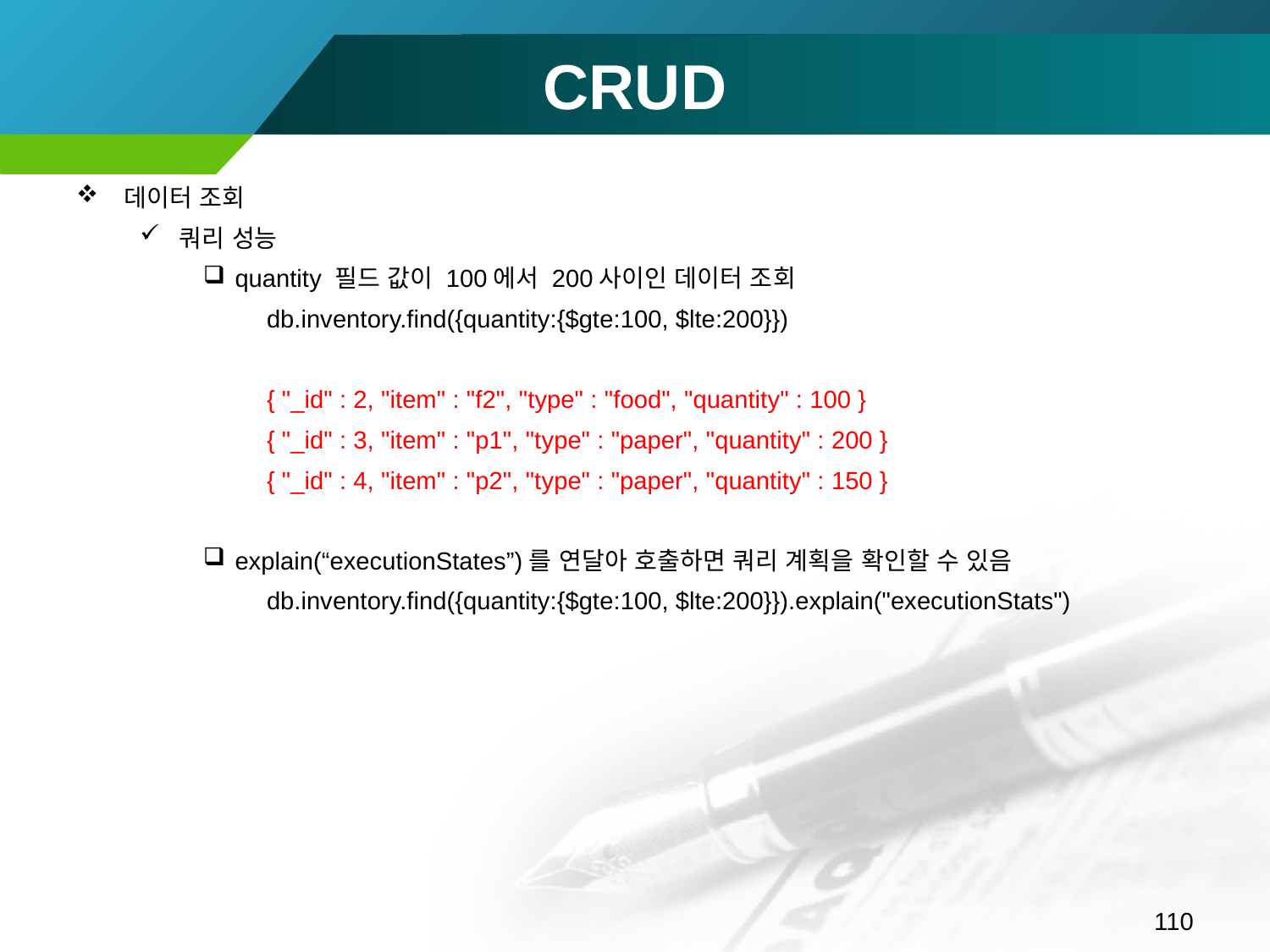

# CRUD
데이터 조회
쿼리 성능
quantity 필드 값이 100에서 200사이인 데이터 조회
db.inventory.find({quantity:{$gte:100, $lte:200}})

{ "_id" : 2, "item" : "f2", "type" : "food", "quantity" : 100 }
{ "_id" : 3, "item" : "p1", "type" : "paper", "quantity" : 200 }
{ "_id" : 4, "item" : "p2", "type" : "paper", "quantity" : 150 }

explain(“executionStates”)를 연달아 호출하면 쿼리 계획을 확인할 수 있음
db.inventory.find({quantity:{$gte:100, $lte:200}}).explain("executionStats")
110